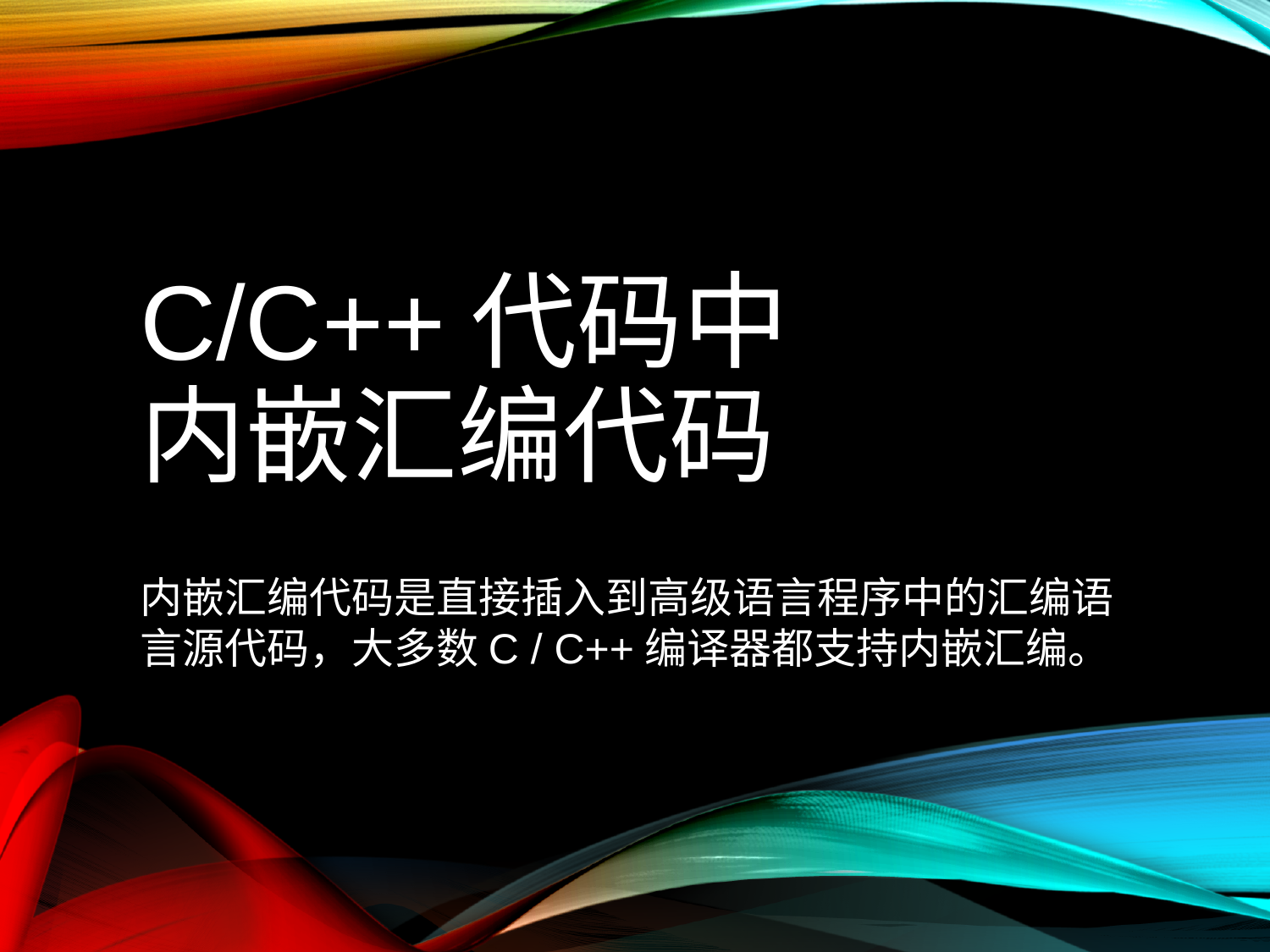

# C/C++代码中 内嵌汇编代码

内嵌汇编代码是直接插入到高级语言程序中的汇编语言源代码，大多数C / C++编译器都支持内嵌汇编。